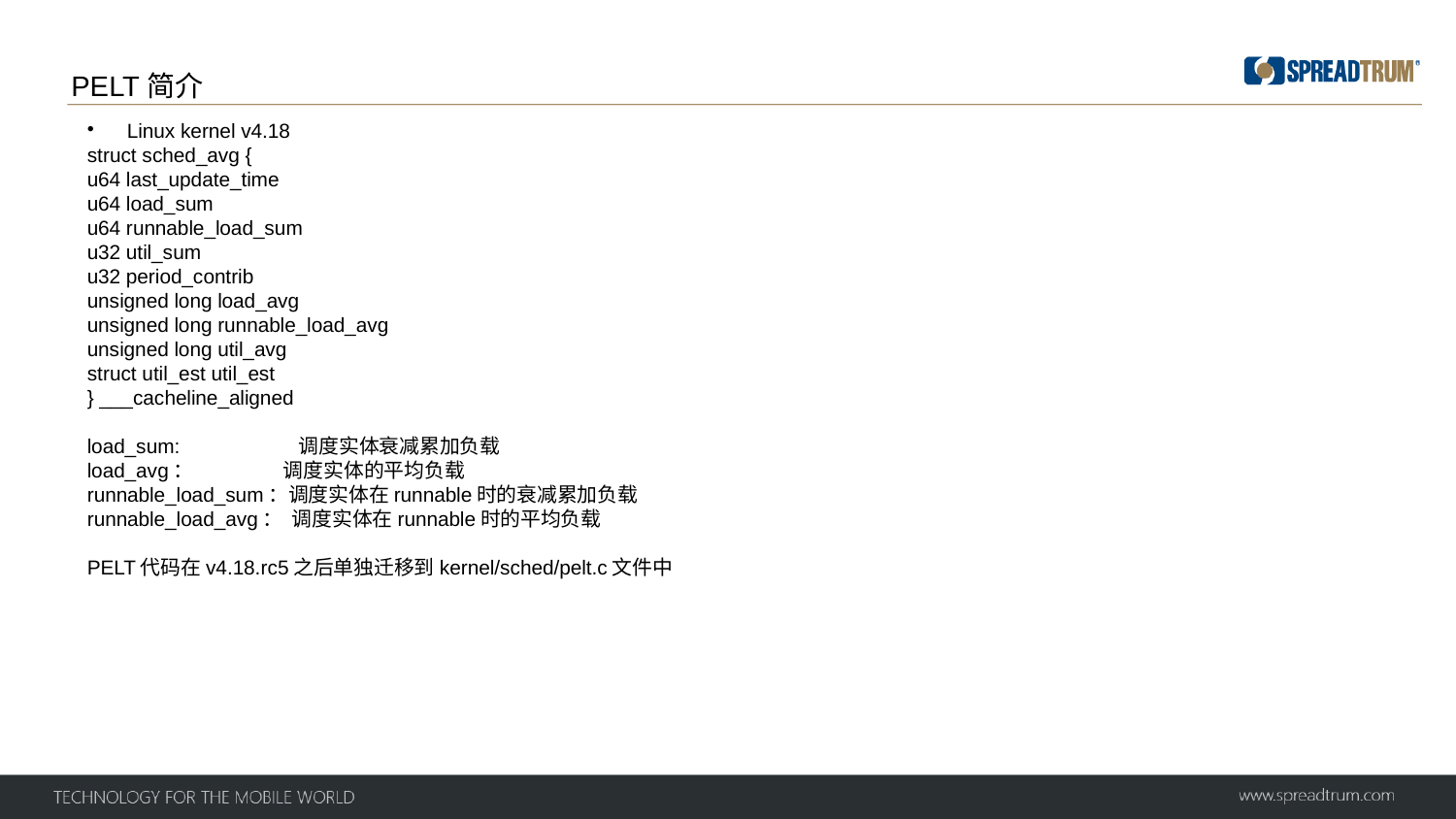

PELT简介
 Linux kernel v4.18
struct sched_avg {
u64 last_update_time
u64 load_sum
u64 runnable_load_sum
u32 util_sum
u32 period_contrib
unsigned long load_avg
unsigned long runnable_load_avg
unsigned long util_avg
struct util_est util_est
} ___cacheline_aligned

load_sum:  	           调度实体衰减累加负载
load_avg：	           调度实体的平均负载
runnable_load_sum：调度实体在runnable时的衰减累加负载
runnable_load_avg：  调度实体在runnable时的平均负载

PELT代码在v4.18.rc5之后单独迁移到kernel/sched/pelt.c文件中